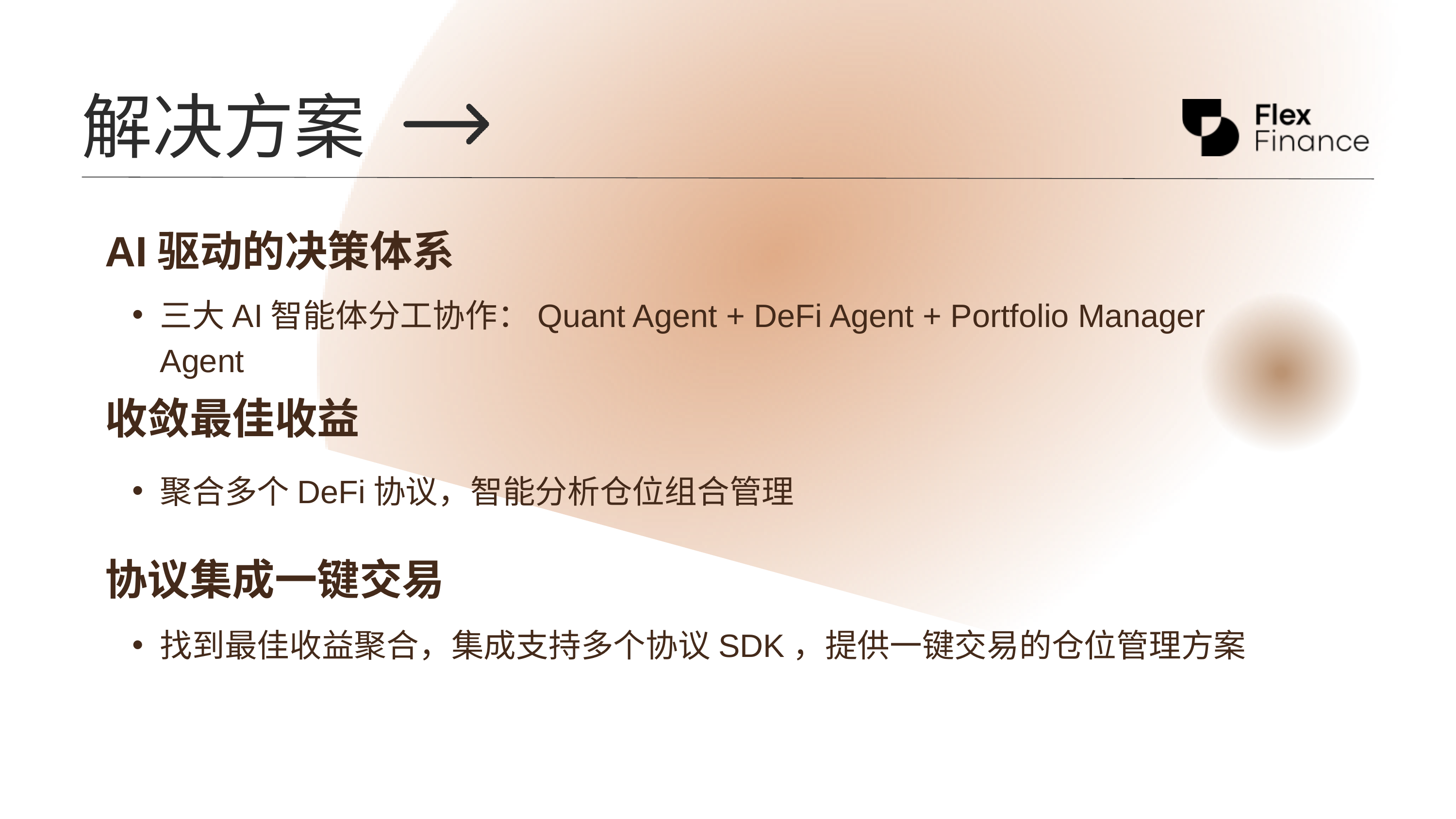

解决方案

AI驱动的决策体系

三大AI智能体分工协作：Quant Agent + DeFi Agent + Portfolio Manager Agent
收敛最佳收益
聚合多个DeFi协议，智能分析仓位组合管理
协议集成一键交易
找到最佳收益聚合，集成支持多个协议SDK，提供一键交易的仓位管理方案